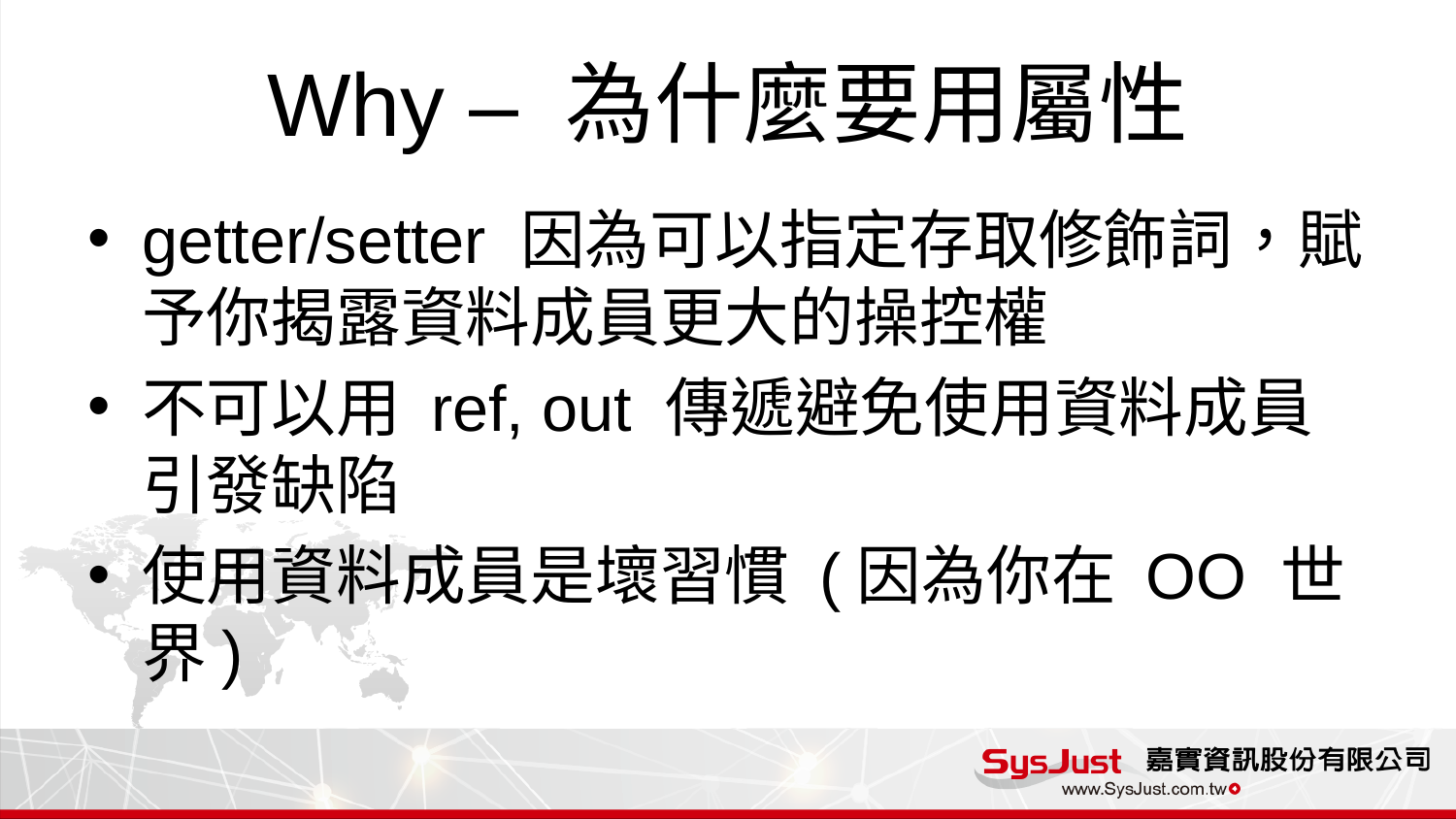

# Why – 為什麼要用屬性
getter/setter 因為可以指定存取修飾詞，賦予你揭露資料成員更大的操控權
不可以用 ref, out 傳遞避免使用資料成員引發缺陷
使用資料成員是壞習慣 (因為你在 OO 世界)